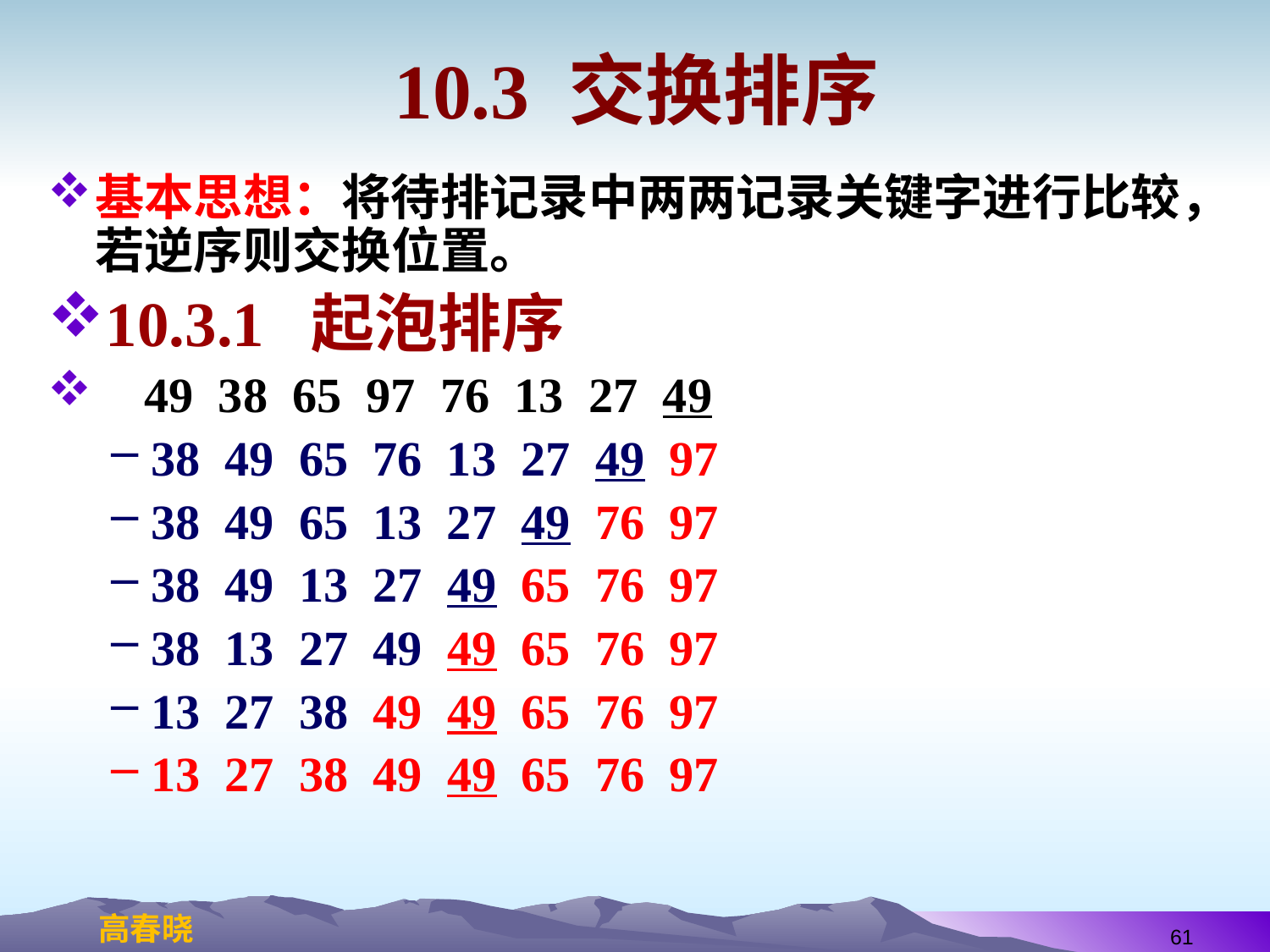

# 10.3 交换排序
基本思想：将待排记录中两两记录关键字进行比较，若逆序则交换位置。
10.3.1  起泡排序
    49  38  65  97  76  13  27  49
38  49  65  76  13  27  49  97
38  49  65  13  27  49  76  97
38  49  13  27  49  65  76  97
38  13  27  49  49  65  76  97
13  27  38  49  49  65  76  97
13  27  38  49  49  65  76  97
61